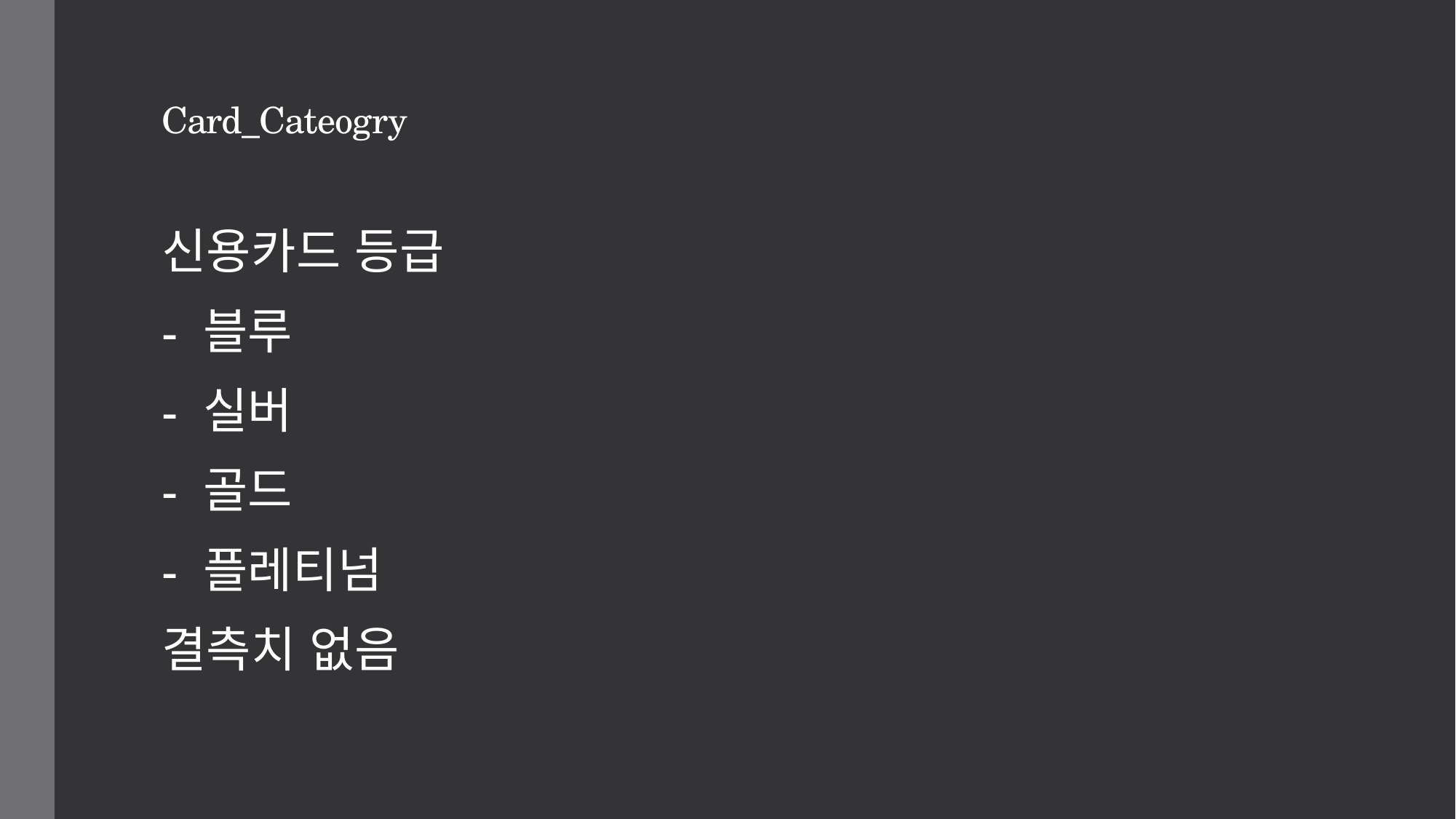

# Card_Cateogry
신용카드 등급
- 블루
- 실버
- 골드
- 플레티넘
결측치 없음